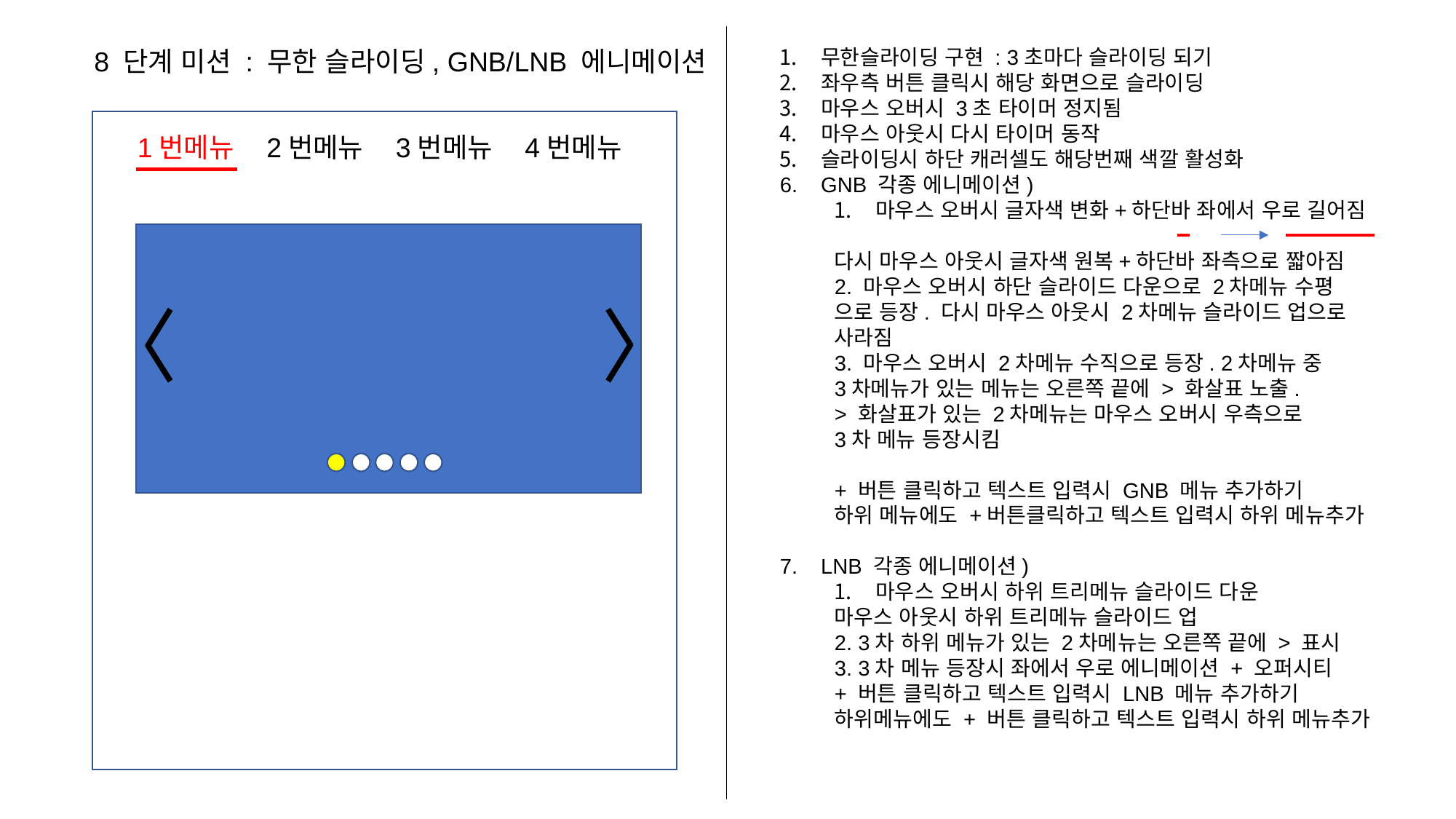

8 단계 미션 : 무한 슬라이딩, GNB/LNB 에니메이션
무한슬라이딩 구현 : 3초마다 슬라이딩 되기
좌우측 버튼 클릭시 해당 화면으로 슬라이딩
마우스 오버시 3초 타이머 정지됨
마우스 아웃시 다시 타이머 동작
슬라이딩시 하단 캐러셀도 해당번째 색깔 활성화
GNB 각종 에니메이션)
마우스 오버시 글자색 변화+하단바 좌에서 우로 길어짐

다시 마우스 아웃시 글자색 원복+하단바 좌측으로 짧아짐
2. 마우스 오버시 하단 슬라이드 다운으로 2차메뉴 수평
으로 등장. 다시 마우스 아웃시 2차메뉴 슬라이드 업으로
사라짐
3. 마우스 오버시 2차메뉴 수직으로 등장. 2차메뉴 중
3차메뉴가 있는 메뉴는 오른쪽 끝에 > 화살표 노출.
> 화살표가 있는 2차메뉴는 마우스 오버시 우측으로
3차 메뉴 등장시킴

+ 버튼 클릭하고 텍스트 입력시 GNB 메뉴 추가하기
하위 메뉴에도 +버튼클릭하고 텍스트 입력시 하위 메뉴추가

LNB 각종 에니메이션)
마우스 오버시 하위 트리메뉴 슬라이드 다운
마우스 아웃시 하위 트리메뉴 슬라이드 업
2. 3차 하위 메뉴가 있는 2차메뉴는 오른쪽 끝에 > 표시
3. 3차 메뉴 등장시 좌에서 우로 에니메이션 + 오퍼시티
+ 버튼 클릭하고 텍스트 입력시 LNB 메뉴 추가하기
하위메뉴에도 + 버튼 클릭하고 텍스트 입력시 하위 메뉴추가

1번메뉴
2번메뉴
3번메뉴
4번메뉴